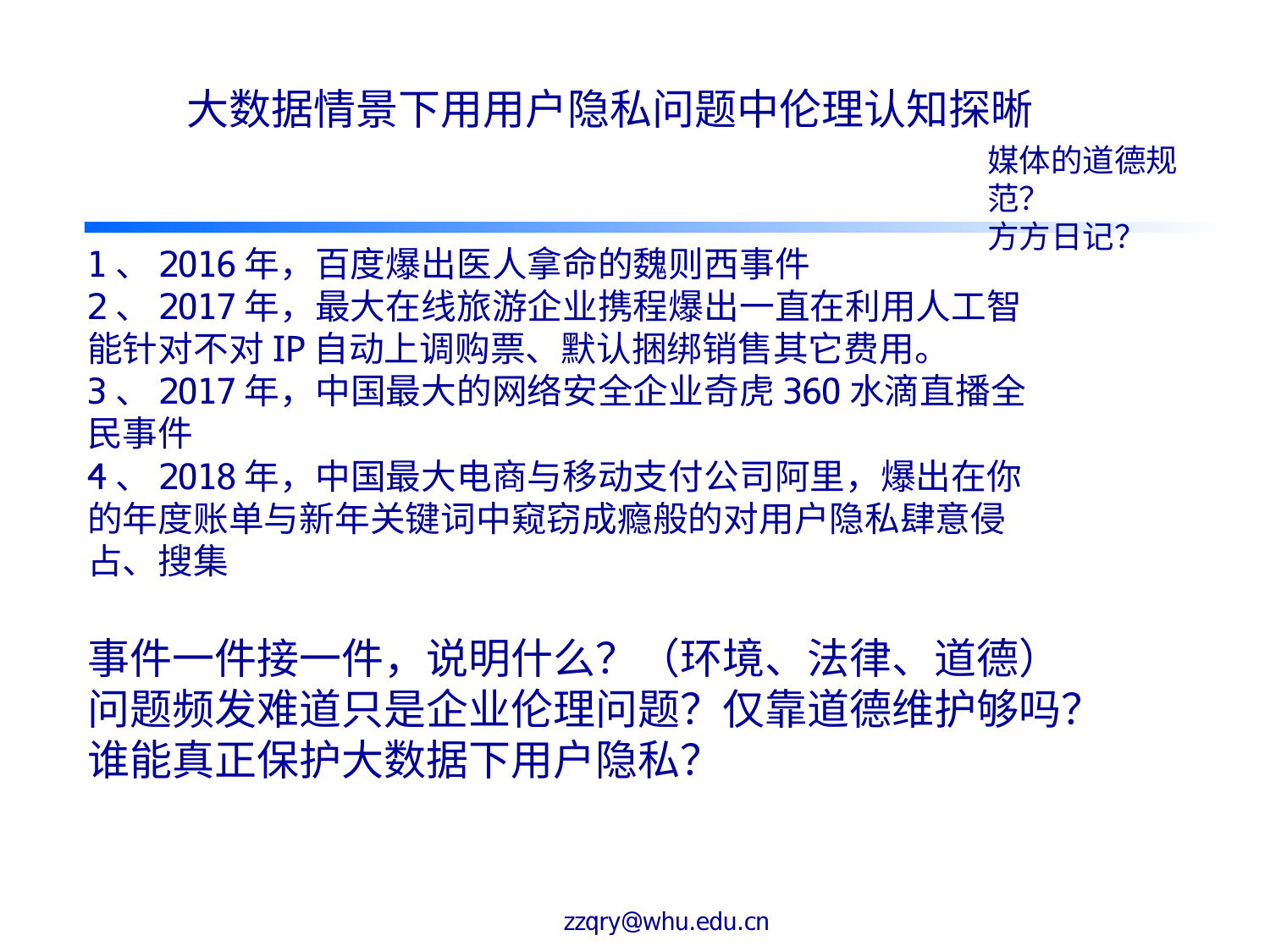

大数据情景下用用户隐私问题中伦理认知探晰
媒体的道德规范？
方方日记？
1、2016年，百度爆出医人拿命的魏则西事件
2、2017年，最大在线旅游企业携程爆出一直在利用人工智能针对不对IP自动上调购票、默认捆绑销售其它费用。
3、2017年，中国最大的网络安全企业奇虎360水滴直播全民事件
4、2018年，中国最大电商与移动支付公司阿里，爆出在你的年度账单与新年关键词中窥窃成瘾般的对用户隐私肆意侵占、搜集

事件一件接一件，说明什么？（环境、法律、道德）
问题频发难道只是企业伦理问题？仅靠道德维护够吗？
谁能真正保护大数据下用户隐私？

zzqry@whu.edu.cn